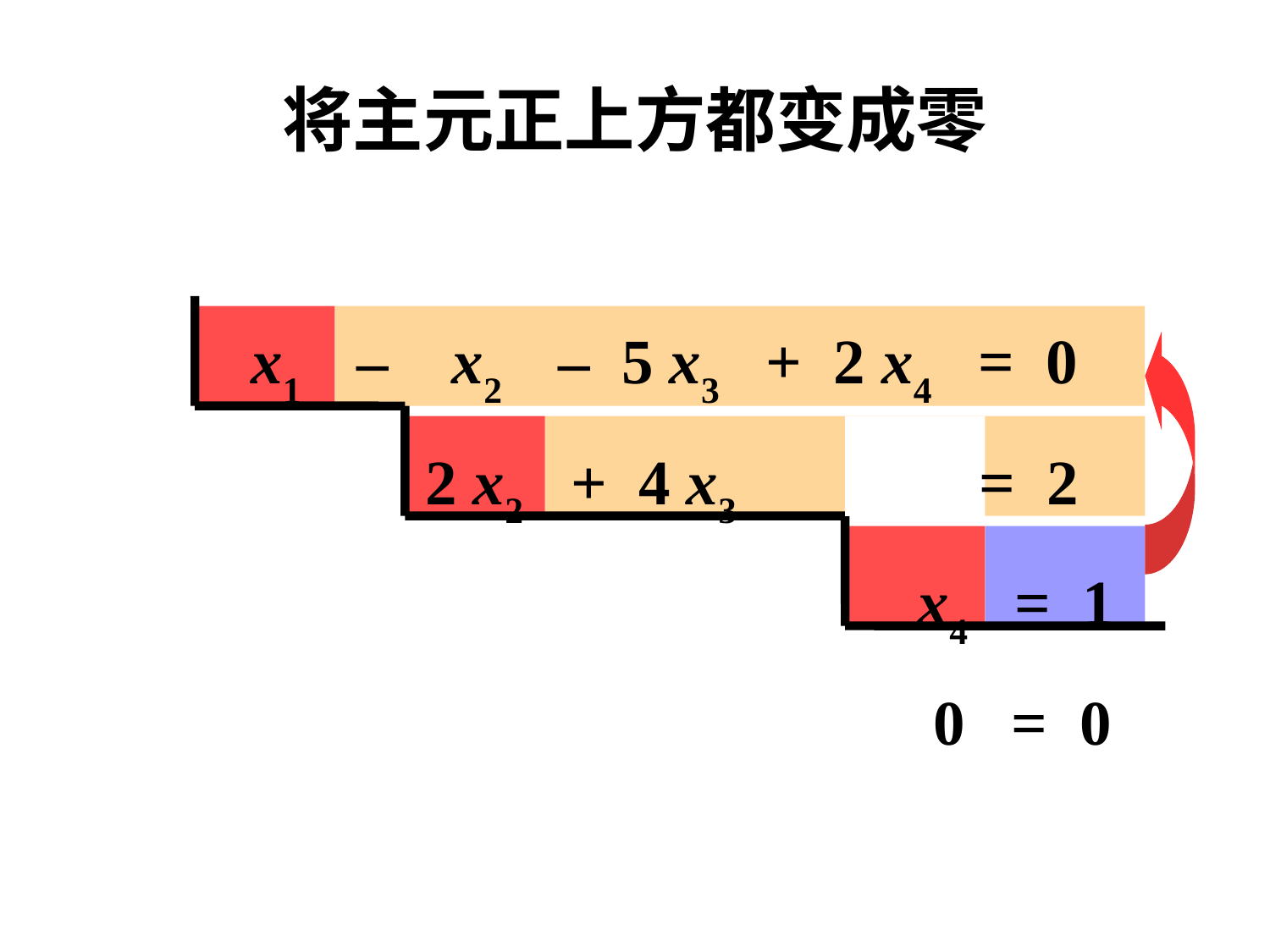

# 将主元正上方都变成零
           x1      –    x2      –  5 x3     +  2 x4     =  0
                      2 x2   +  4 x3                          =  2
                                                     x4     =  1
                                                      0     =  0